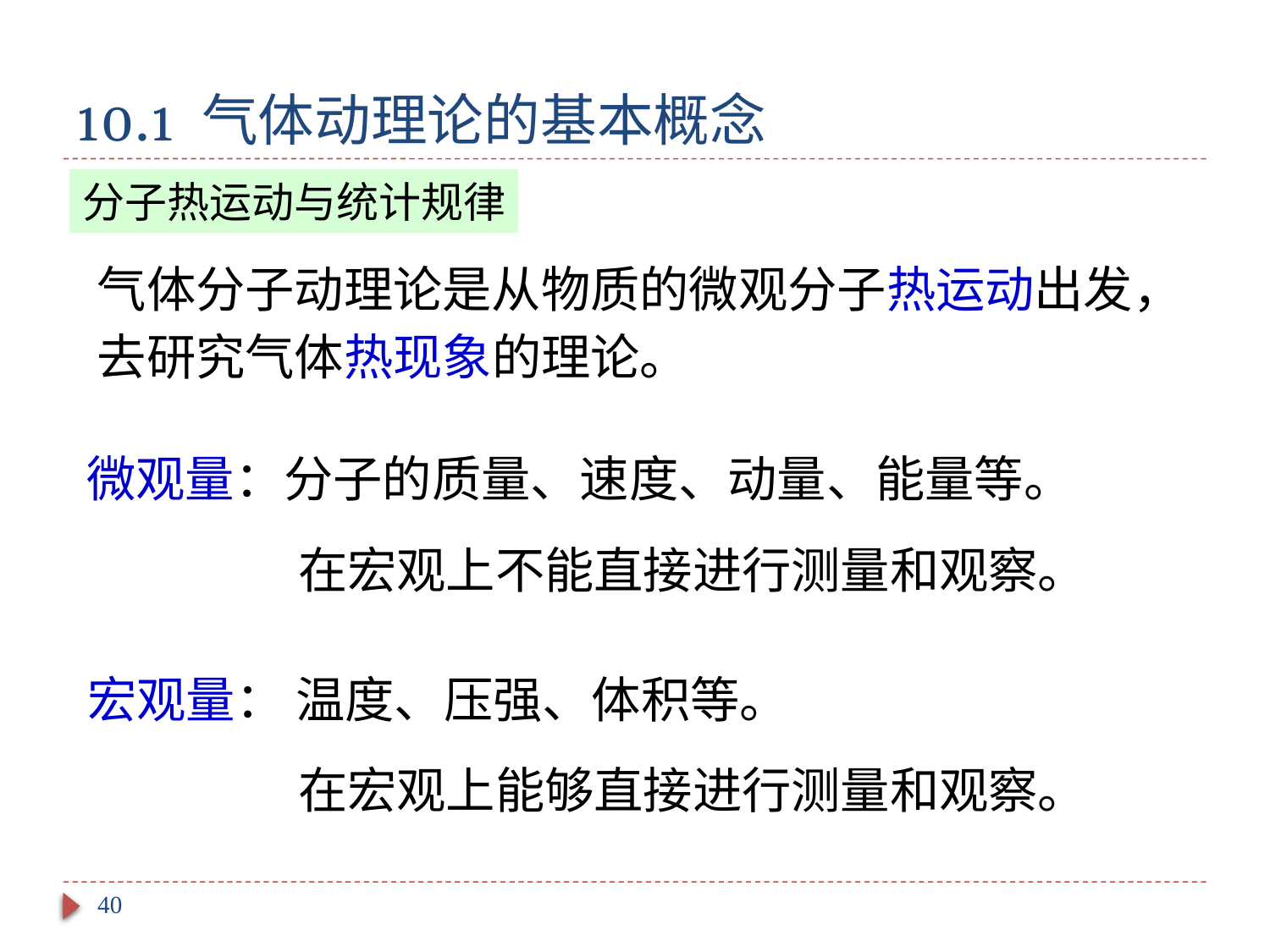

# 10.1 气体动理论的基本概念
分子热运动与统计规律
气体分子动理论是从物质的微观分子热运动出发，去研究气体热现象的理论。
微观量：分子的质量、速度、动量、能量等。
在宏观上不能直接进行测量和观察。
宏观量： 温度、压强、体积等。
在宏观上能够直接进行测量和观察。
40